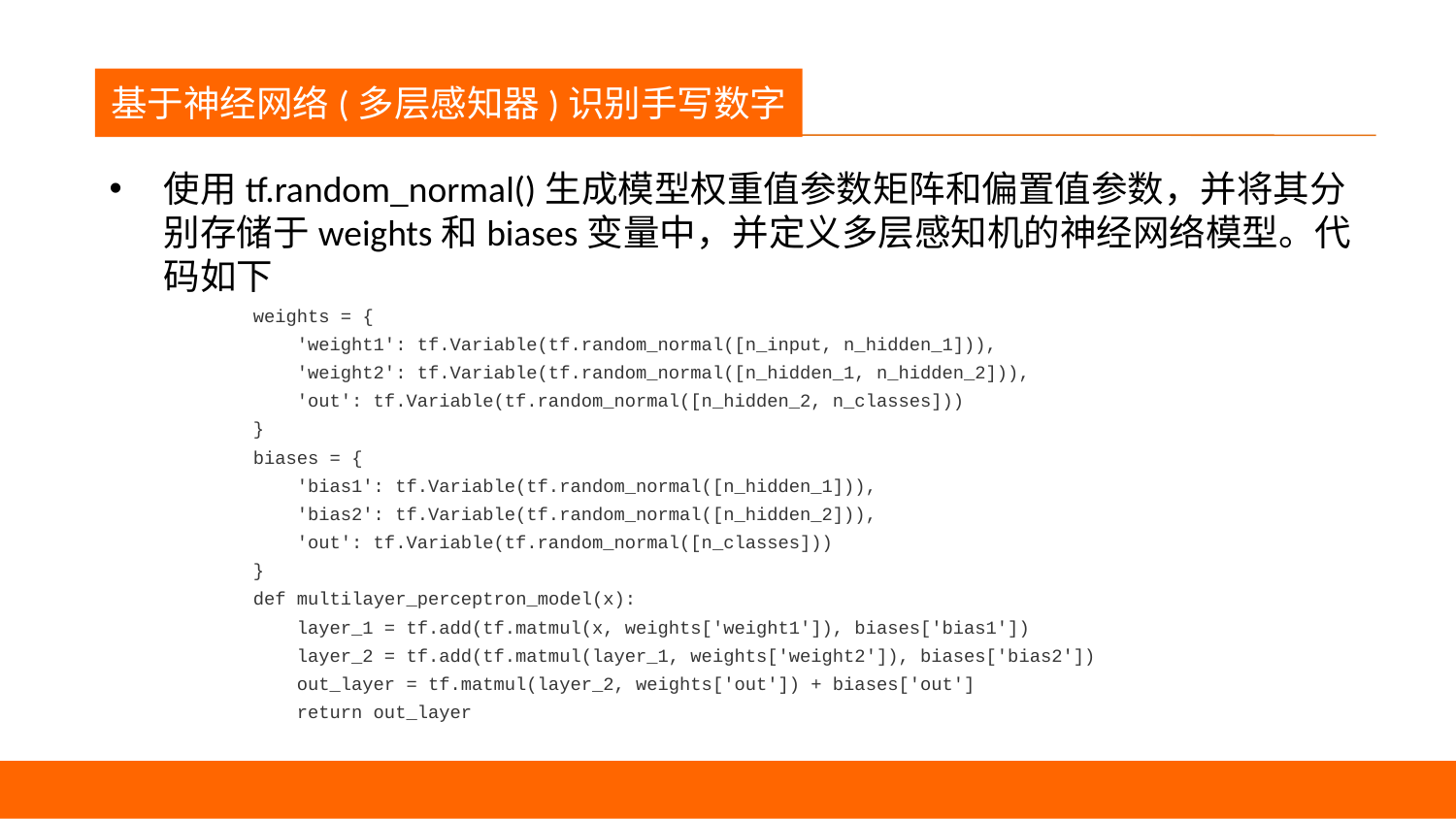

议程
基于神经网络(多层感知器)识别手写数字

使用tf.random_normal()生成模型权重值参数矩阵和偏置值参数，并将其分别存储于weights和biases变量中，并定义多层感知机的神经网络模型。代码如下
weights = {
    'weight1': tf.Variable(tf.random_normal([n_input, n_hidden_1])),
    'weight2': tf.Variable(tf.random_normal([n_hidden_1, n_hidden_2])),
    'out': tf.Variable(tf.random_normal([n_hidden_2, n_classes]))
}
biases = {
    'bias1': tf.Variable(tf.random_normal([n_hidden_1])),
    'bias2': tf.Variable(tf.random_normal([n_hidden_2])),
    'out': tf.Variable(tf.random_normal([n_classes]))
}
def multilayer_perceptron_model(x):
    layer_1 = tf.add(tf.matmul(x, weights['weight1']), biases['bias1'])
    layer_2 = tf.add(tf.matmul(layer_1, weights['weight2']), biases['bias2'])
    out_layer = tf.matmul(layer_2, weights['out']) + biases['out']
    return out_layer